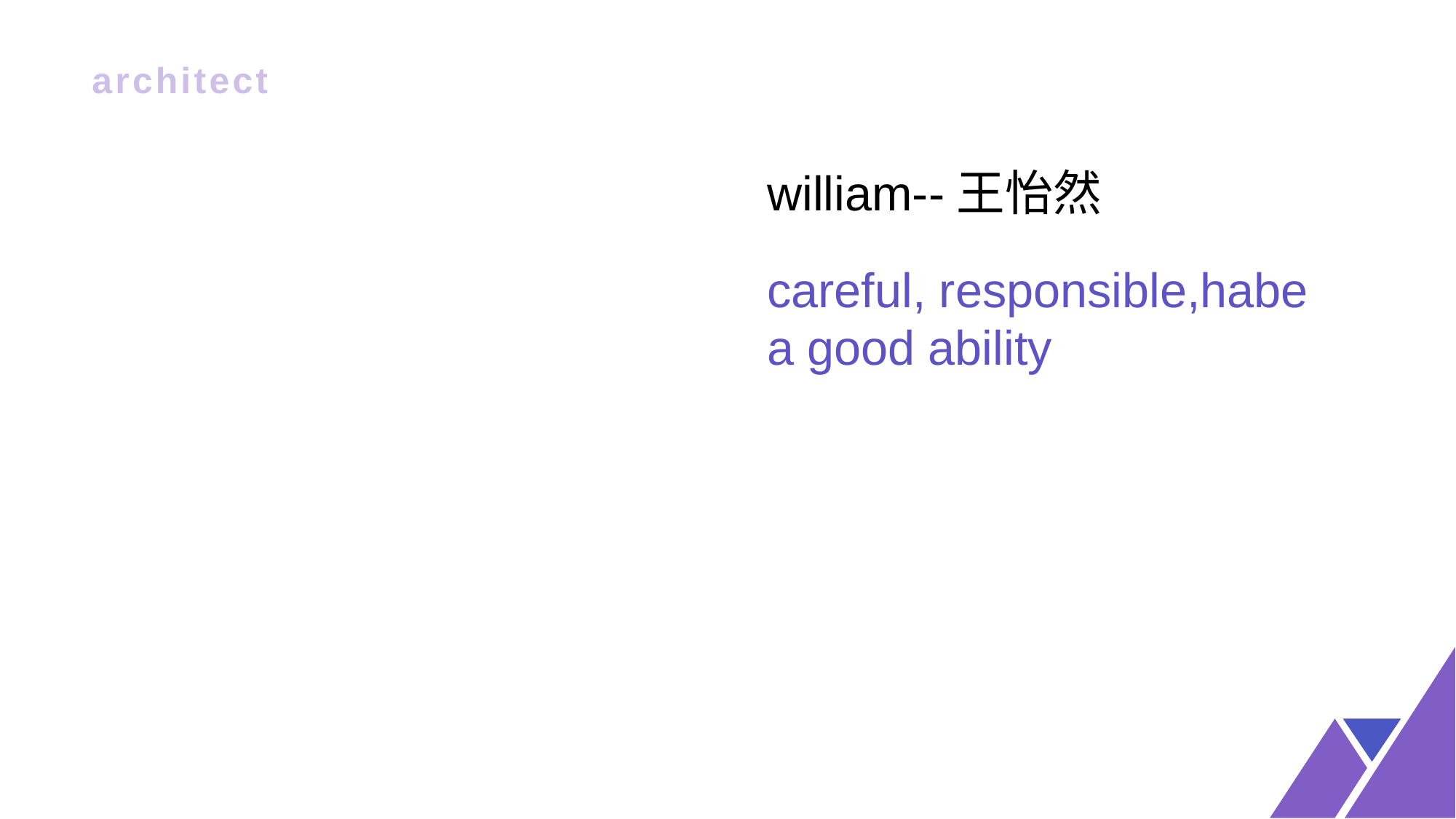

# architect
william--王怡然
careful, responsible,habe a good ability